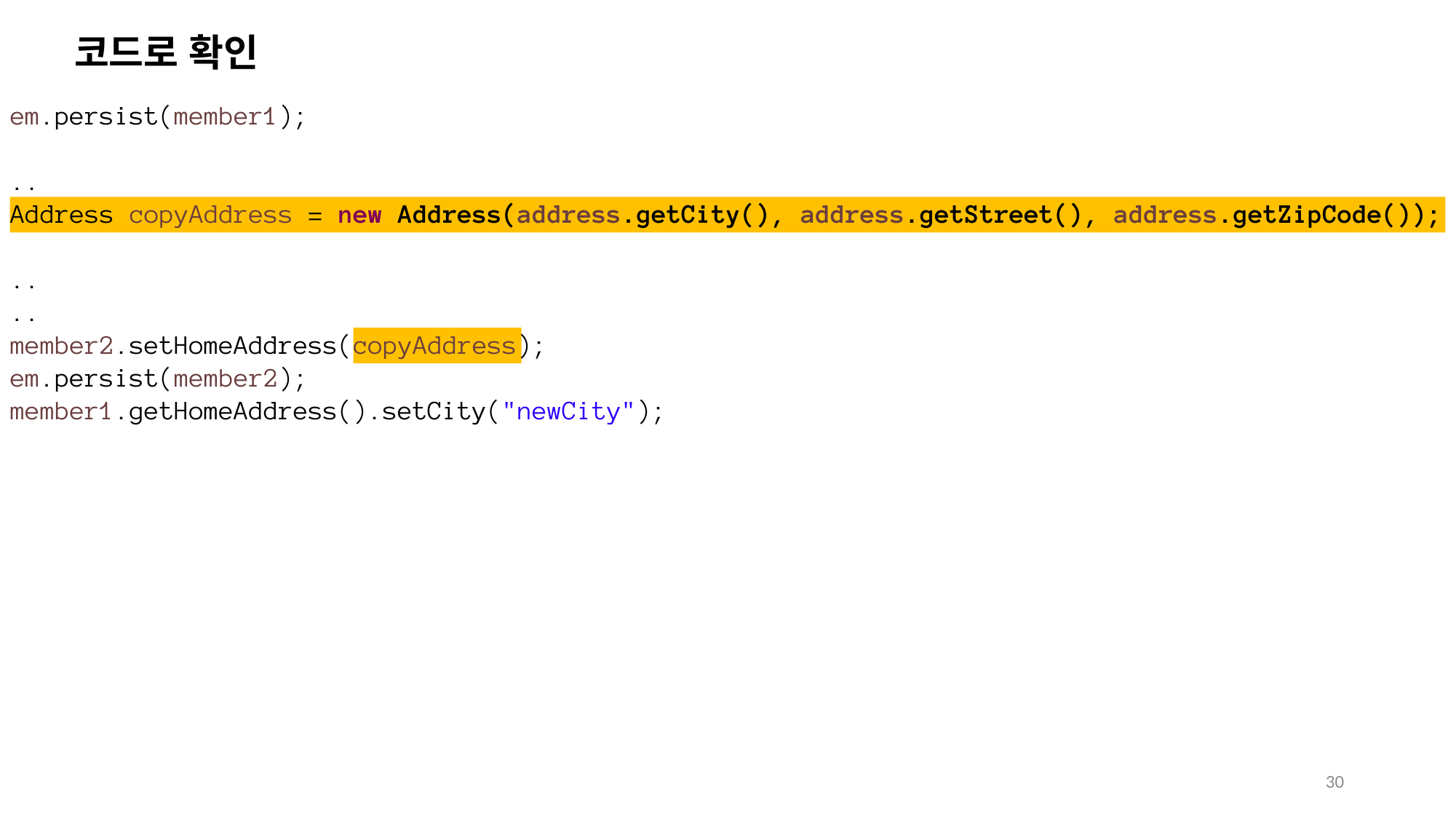

# 코드로 확인
em.persist(member1);

..
Address copyAddress = new Address(address.getCity(), address.getStreet(), address.getZipCode());

..
..
member2.setHomeAddress(copyAddress);
em.persist(member2);
member1.getHomeAddress().setCity("newCity");

30